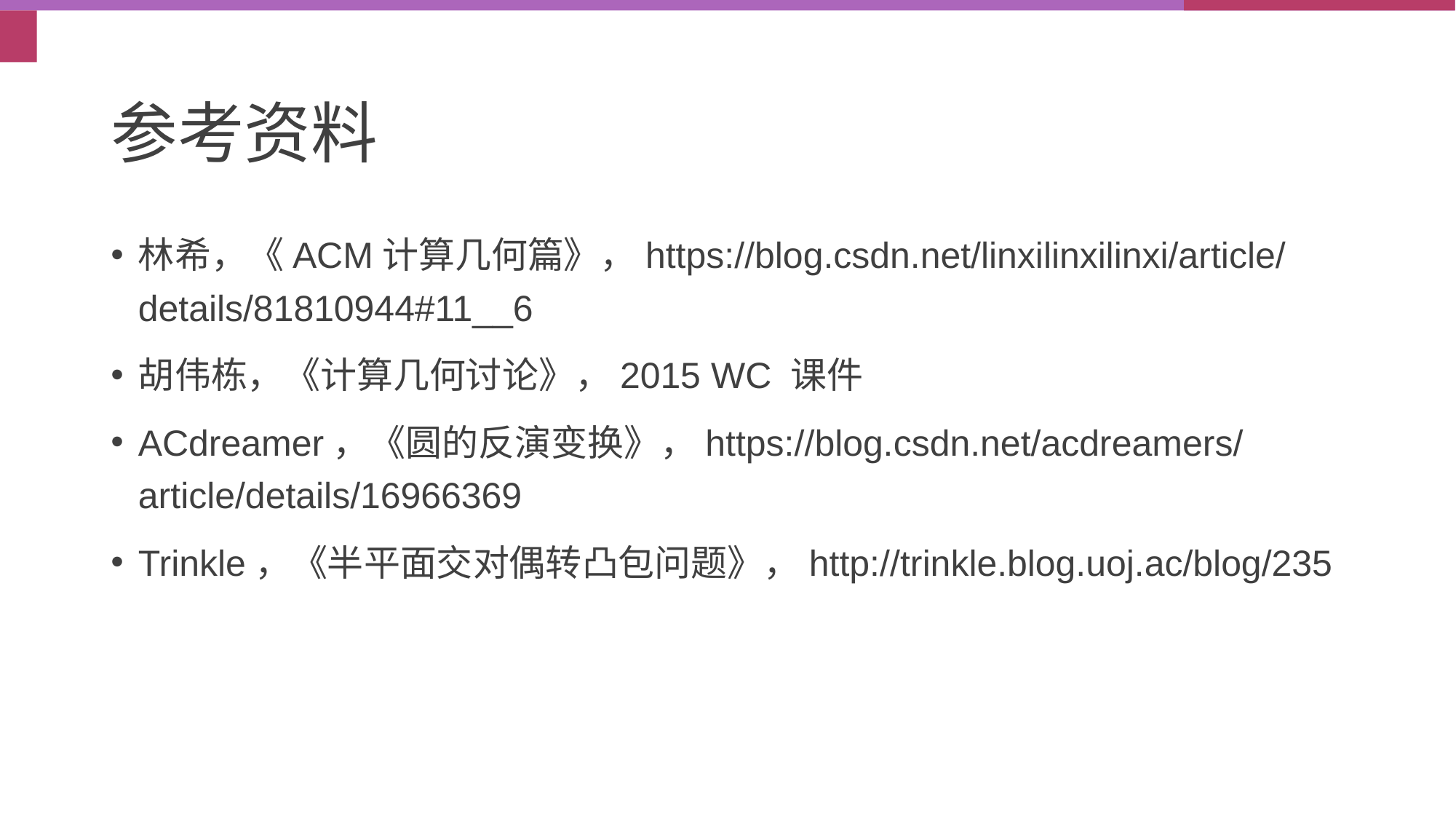

# 参考资料
林希，《ACM计算几何篇》，https://blog.csdn.net/linxilinxilinxi/article/details/81810944#11__6
胡伟栋，《计算几何讨论》，2015 WC 课件
ACdreamer，《圆的反演变换》，https://blog.csdn.net/acdreamers/article/details/16966369
Trinkle，《半平面交对偶转凸包问题》，http://trinkle.blog.uoj.ac/blog/235